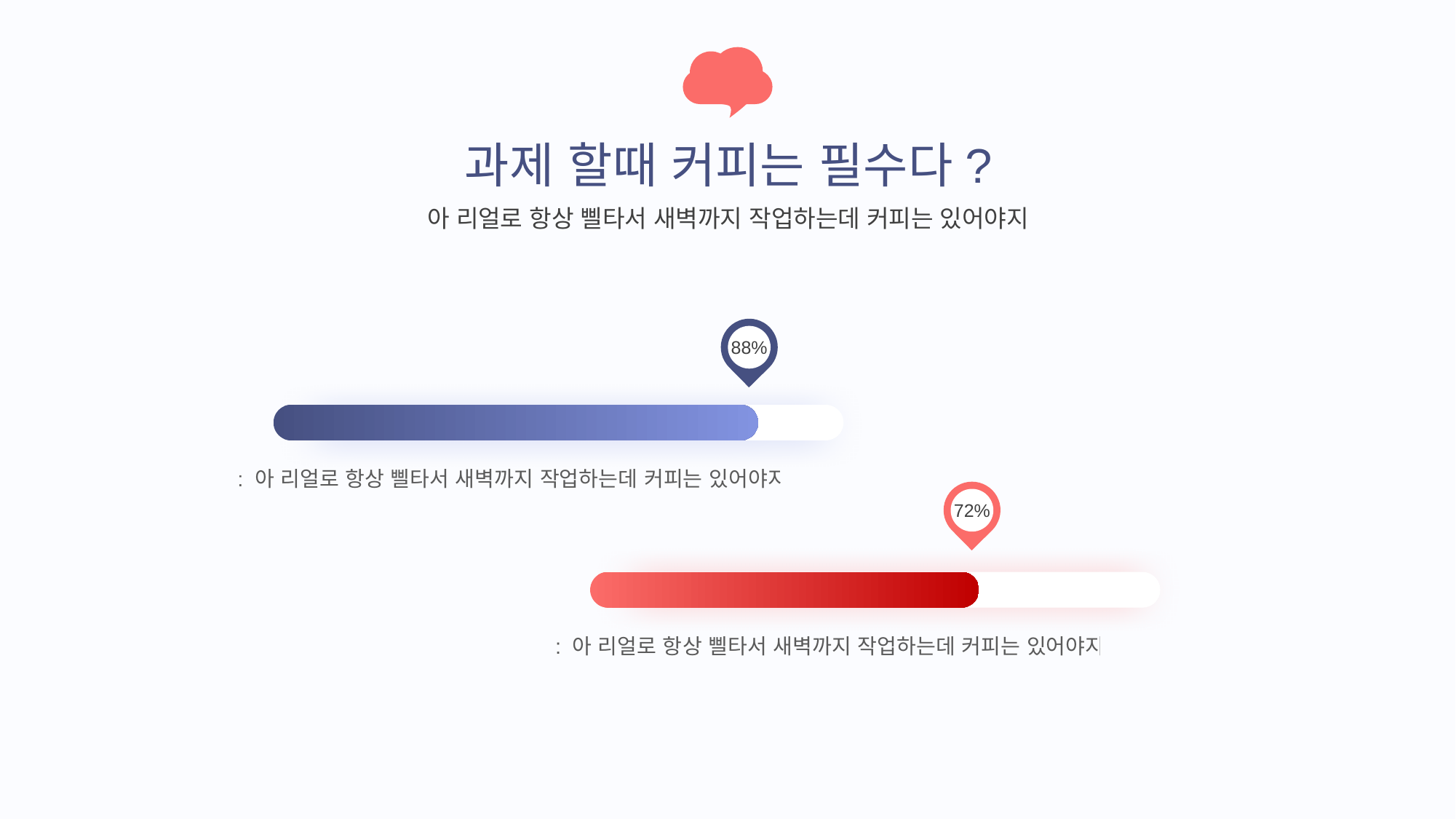

질문.
과제 할때 커피는 필수다?
아 리얼로 항상 삘타서 새벽까지 작업하는데 커피는 있어야지

88%

피린이날에 템플릿 받을 확률
: 아 리얼로 항상 삘타서 새벽까지 작업하는데 커피는 있어야지

72%

피린이날에 템플릿 받을 확률
: 아 리얼로 항상 삘타서 새벽까지 작업하는데 커피는 있어야지